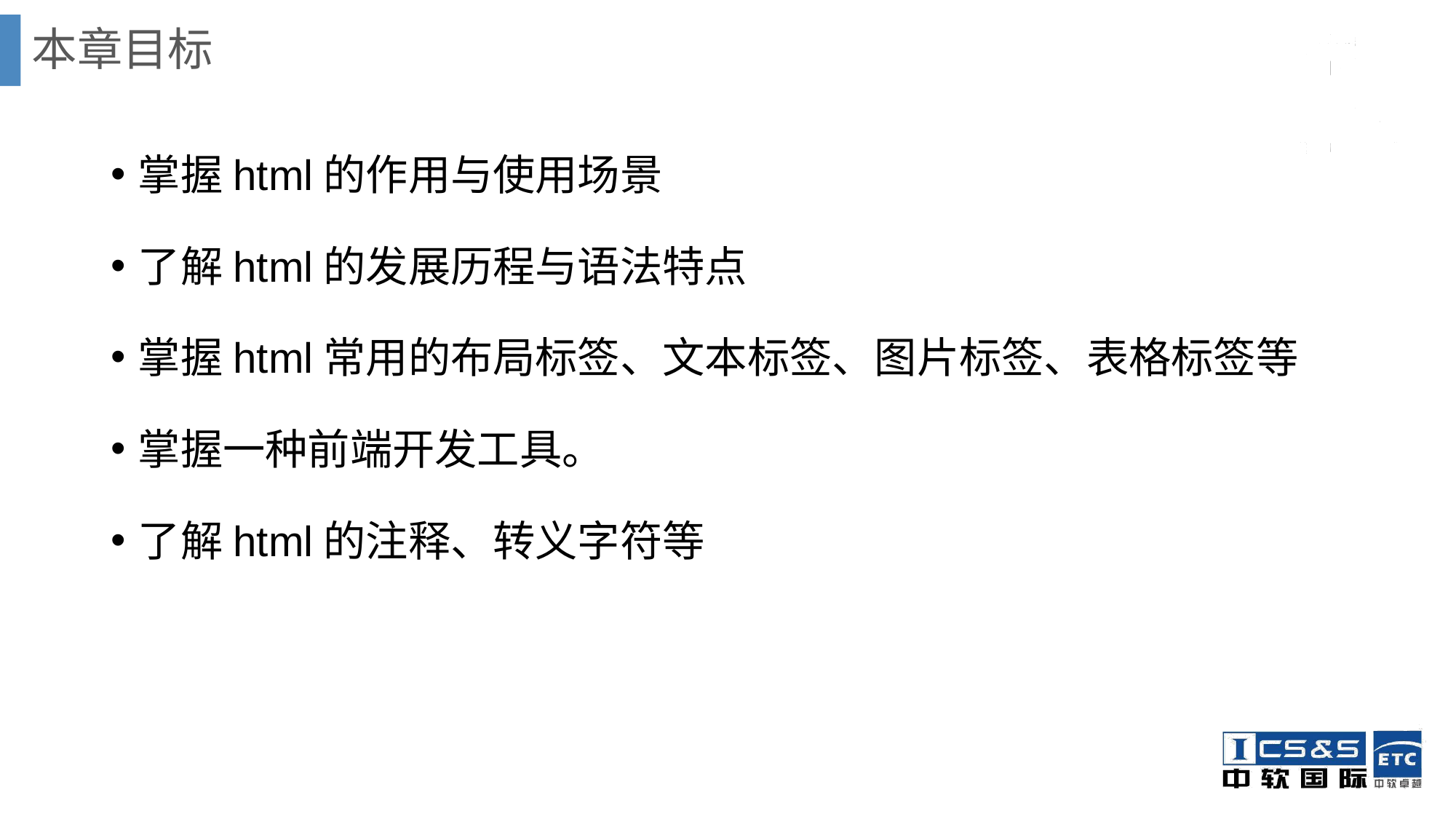

# 本章目标
掌握html的作用与使用场景
了解html的发展历程与语法特点
掌握html常用的布局标签、文本标签、图片标签、表格标签等
掌握一种前端开发工具。
了解html的注释、转义字符等